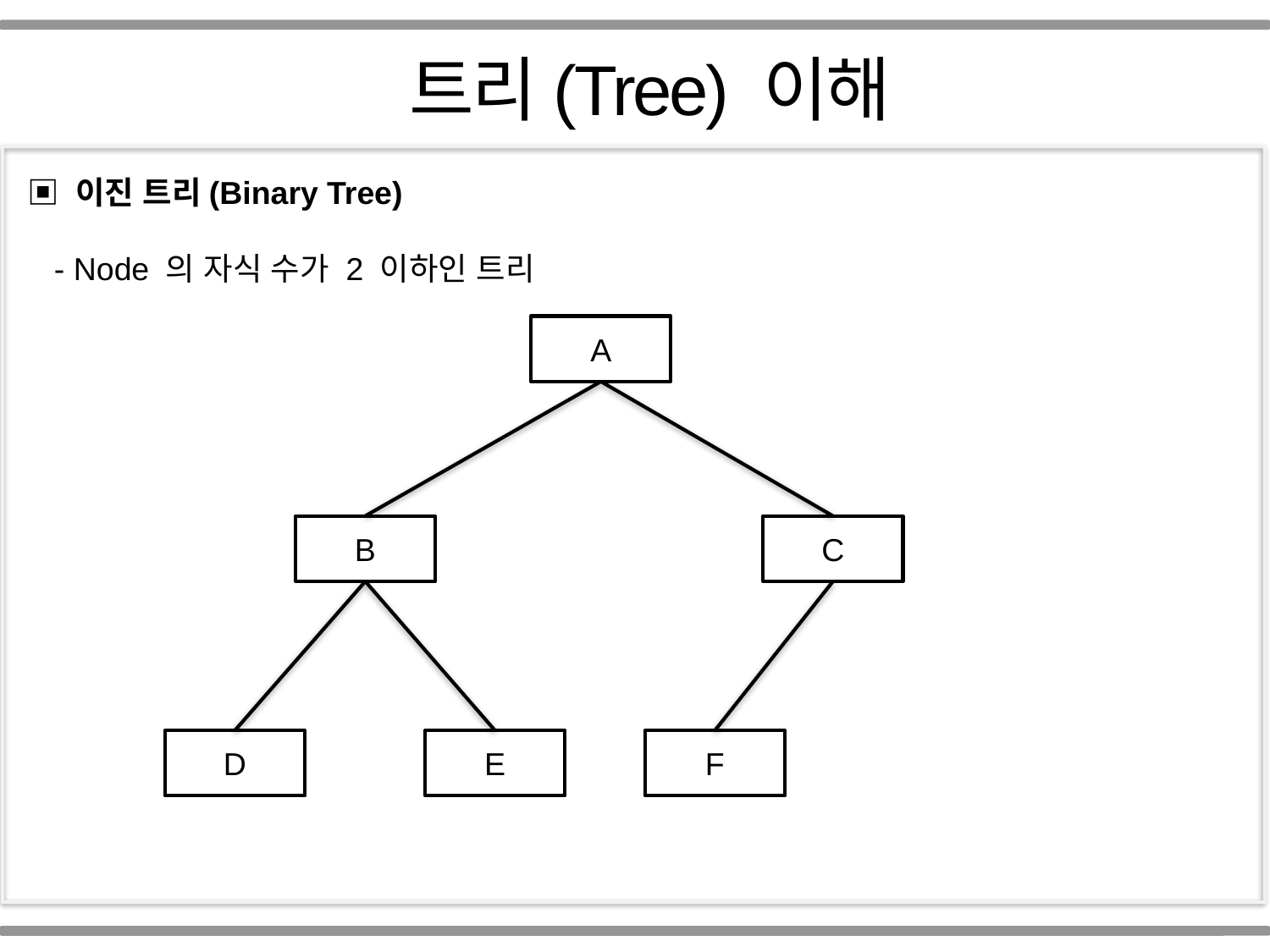

Part 01

 트리(Tree) 이해

▣ 이진 트리(Binary Tree)

   - Node 의 자식 수가 2 이하인 트리
A
B
C
D
E
F